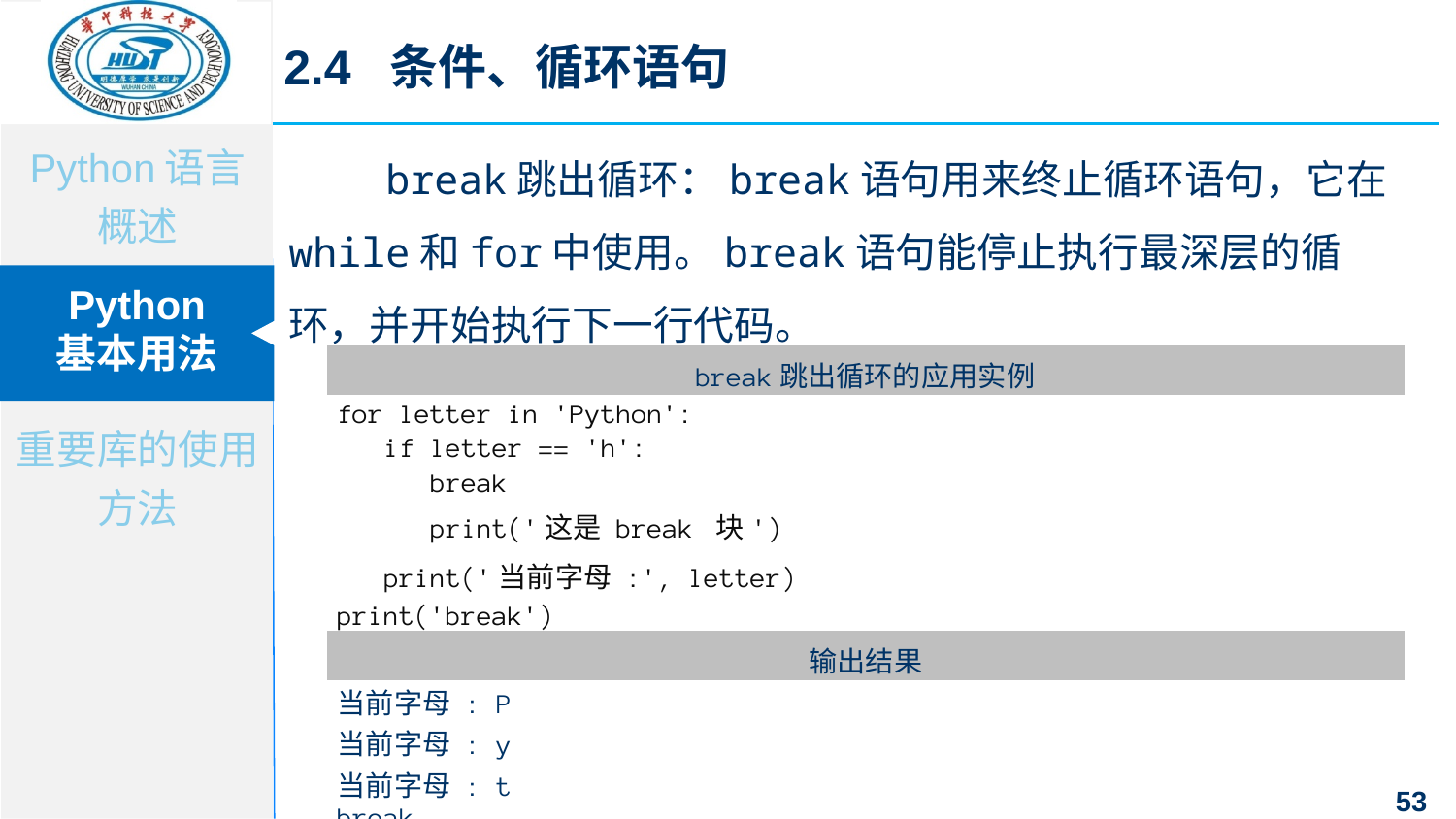

2.4  条件、循环语句
    break跳出循环：break语句用来终止循环语句，它在while和for中使用。break语句能停止执行最深层的循环，并开始执行下一行代码。
| break跳出循环的应用实例 |
| --- |
| for letter in 'Python': if letter == 'h': break print('这是 break 块') print('当前字母 :', letter) print('break') |
| 输出结果 |
| 当前字母 : P 当前字母 : y 当前字母 : t break |